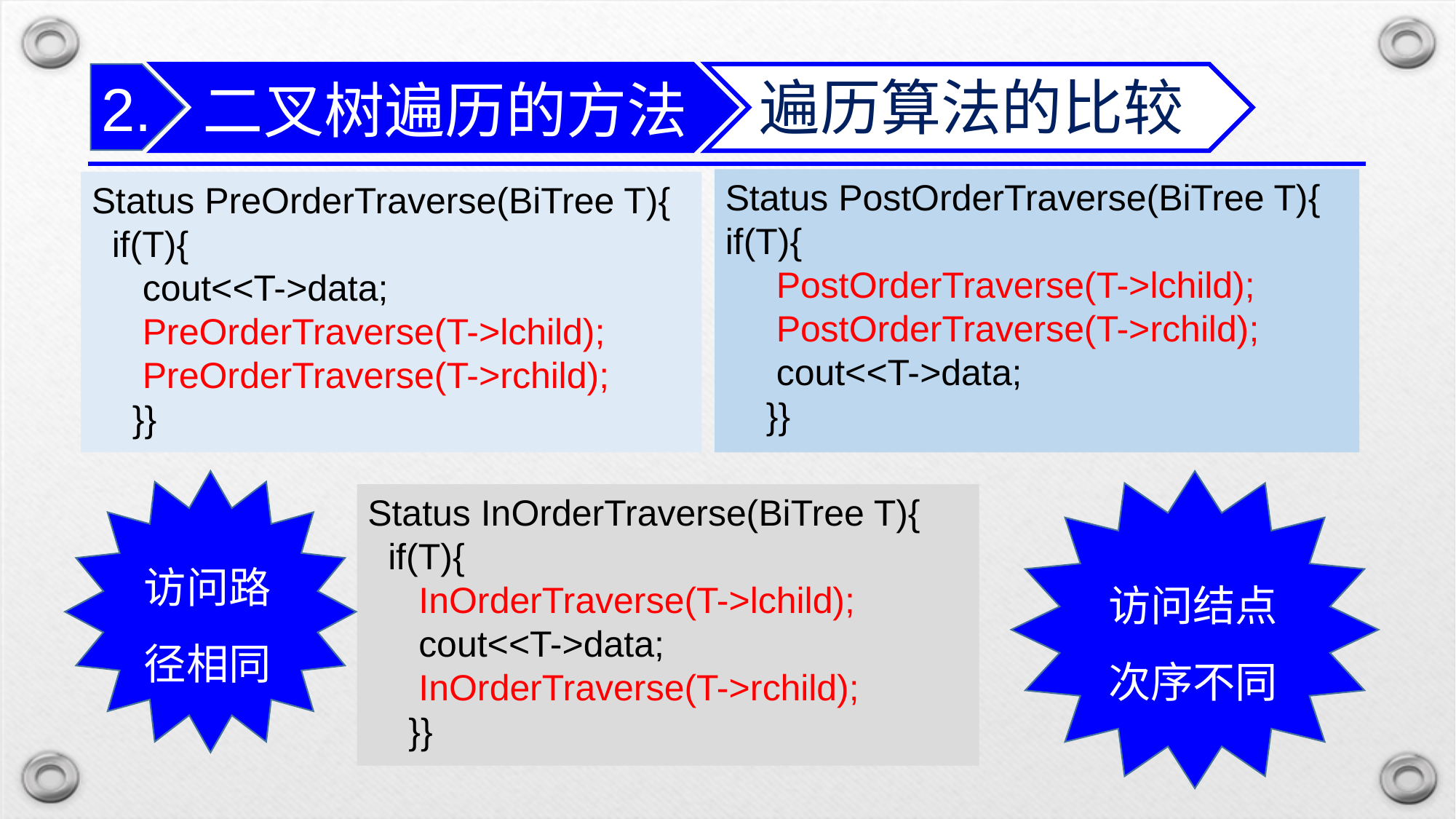

二叉树遍历的方法

2.
遍历算法的比较
Status PostOrderTraverse(BiTree T){
if(T){
     PostOrderTraverse(T->lchild);
     PostOrderTraverse(T->rchild);
     cout<<T->data;
    }}
Status PreOrderTraverse(BiTree T){
  if(T){
     cout<<T->data;
     PreOrderTraverse(T->lchild);
     PreOrderTraverse(T->rchild);
    }}
访问路径相同
访问结点
次序不同
Status InOrderTraverse(BiTree T){
  if(T){
     InOrderTraverse(T->lchild);
     cout<<T->data;
     InOrderTraverse(T->rchild);
    }}